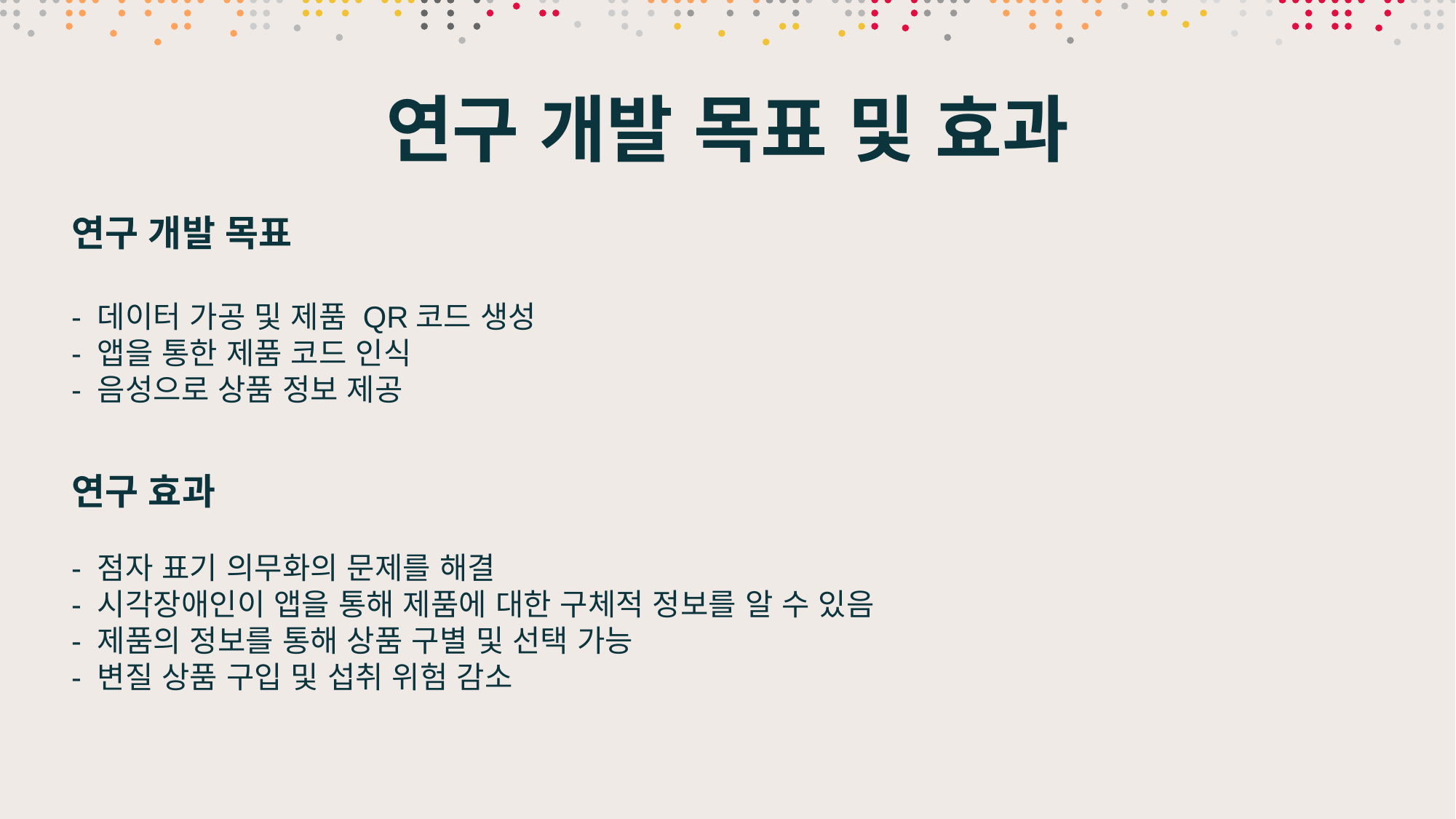

# 연구 개발 목표 및 효과
연구 개발 목표

- 데이터 가공 및 제품 QR코드 생성
- 앱을 통한 제품 코드 인식
- 음성으로 상품 정보 제공
연구 효과

- 점자 표기 의무화의 문제를 해결
- 시각장애인이 앱을 통해 제품에 대한 구체적 정보를 알 수 있음
- 제품의 정보를 통해 상품 구별 및 선택 가능
- 변질 상품 구입 및 섭취 위험 감소